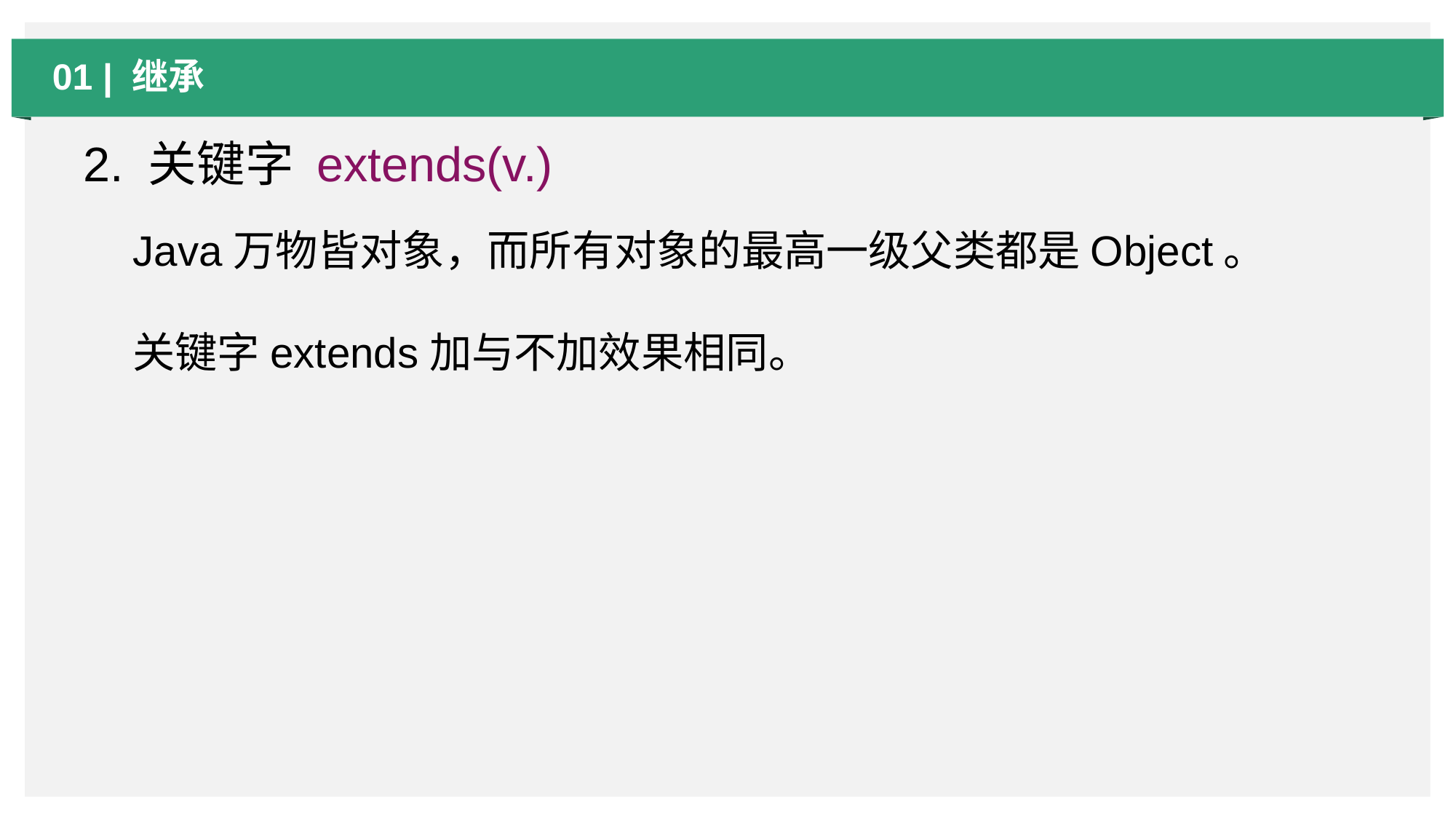

01 | 继承
2. 关键字 extends(v.)
Java万物皆对象，而所有对象的最高一级父类都是Object。

关键字extends加与不加效果相同。